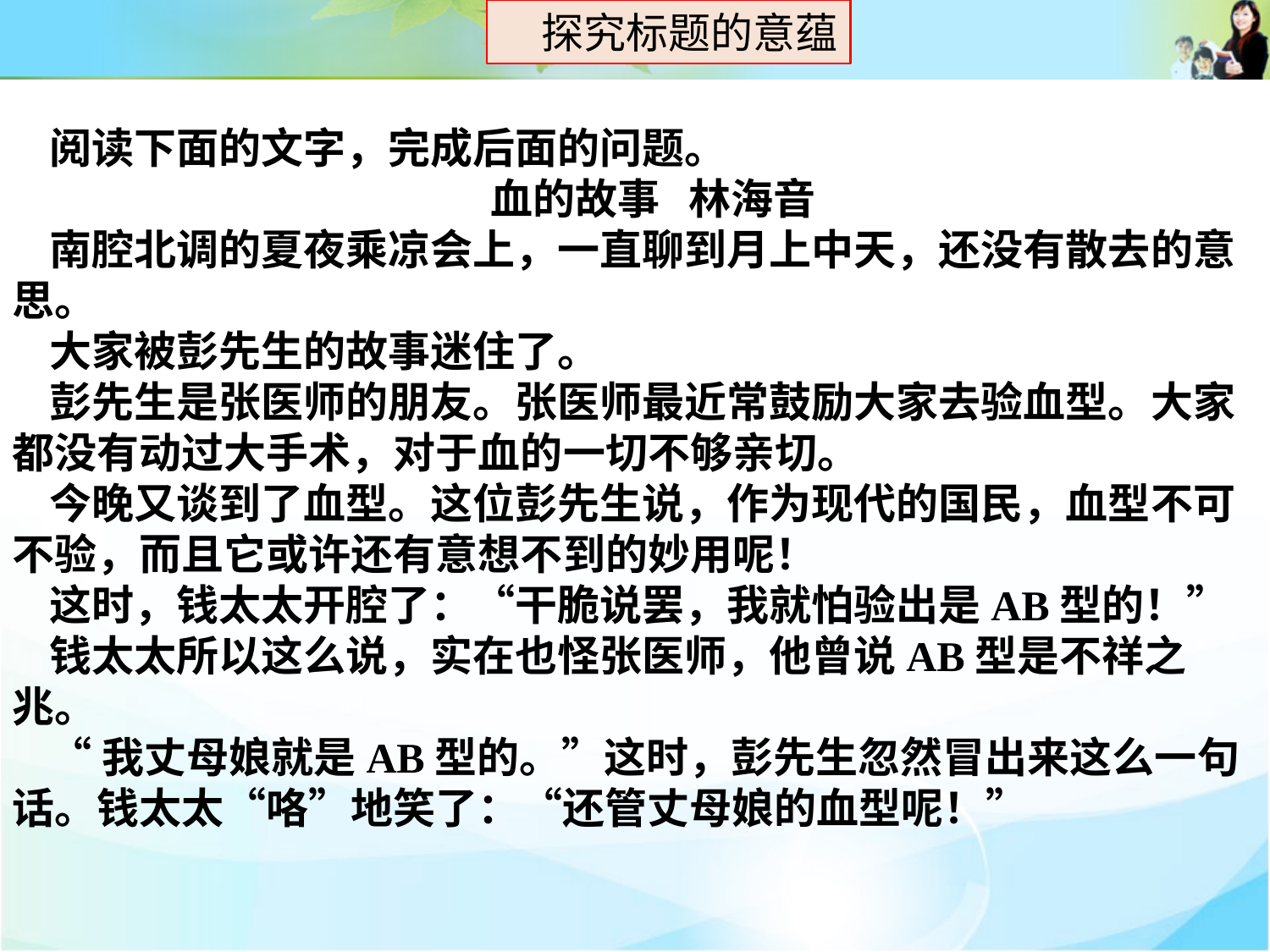

探究标题的意蕴
阅读下面的文字，完成后面的问题。
血的故事    林海音
南腔北调的夏夜乘凉会上，一直聊到月上中天，还没有散去的意思。
大家被彭先生的故事迷住了。
彭先生是张医师的朋友。张医师最近常鼓励大家去验血型。大家都没有动过大手术，对于血的一切不够亲切。
今晚又谈到了血型。这位彭先生说，作为现代的国民，血型不可不验，而且它或许还有意想不到的妙用呢！
这时，钱太太开腔了：“干脆说罢，我就怕验出是AB型的！”
钱太太所以这么说，实在也怪张医师，他曾说AB型是不祥之兆。
“我丈母娘就是AB型的。”这时，彭先生忽然冒出来这么一句话。钱太太“咯”地笑了：“还管丈母娘的血型呢！”